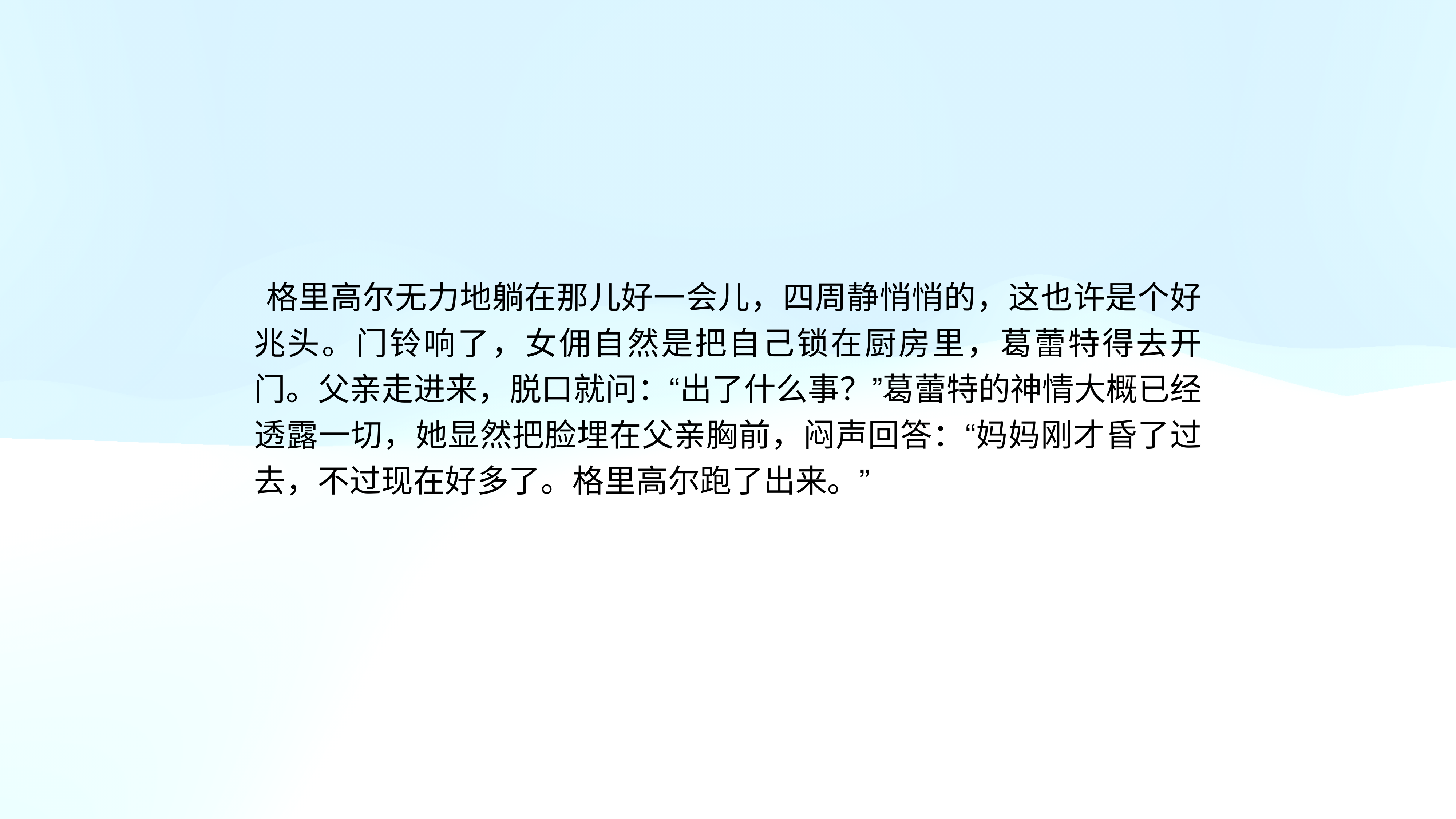

格里高尔无力地躺在那儿好一会儿，四周静悄悄的，这也许是个好兆头。门铃响了，女佣自然是把自己锁在厨房里，葛蕾特得去开门。父亲走进来，脱口就问：“出了什么事？”葛蕾特的神情大概已经透露一切，她显然把脸埋在父亲胸前，闷声回答：“妈妈刚才昏了过去，不过现在好多了。格里高尔跑了出来。”